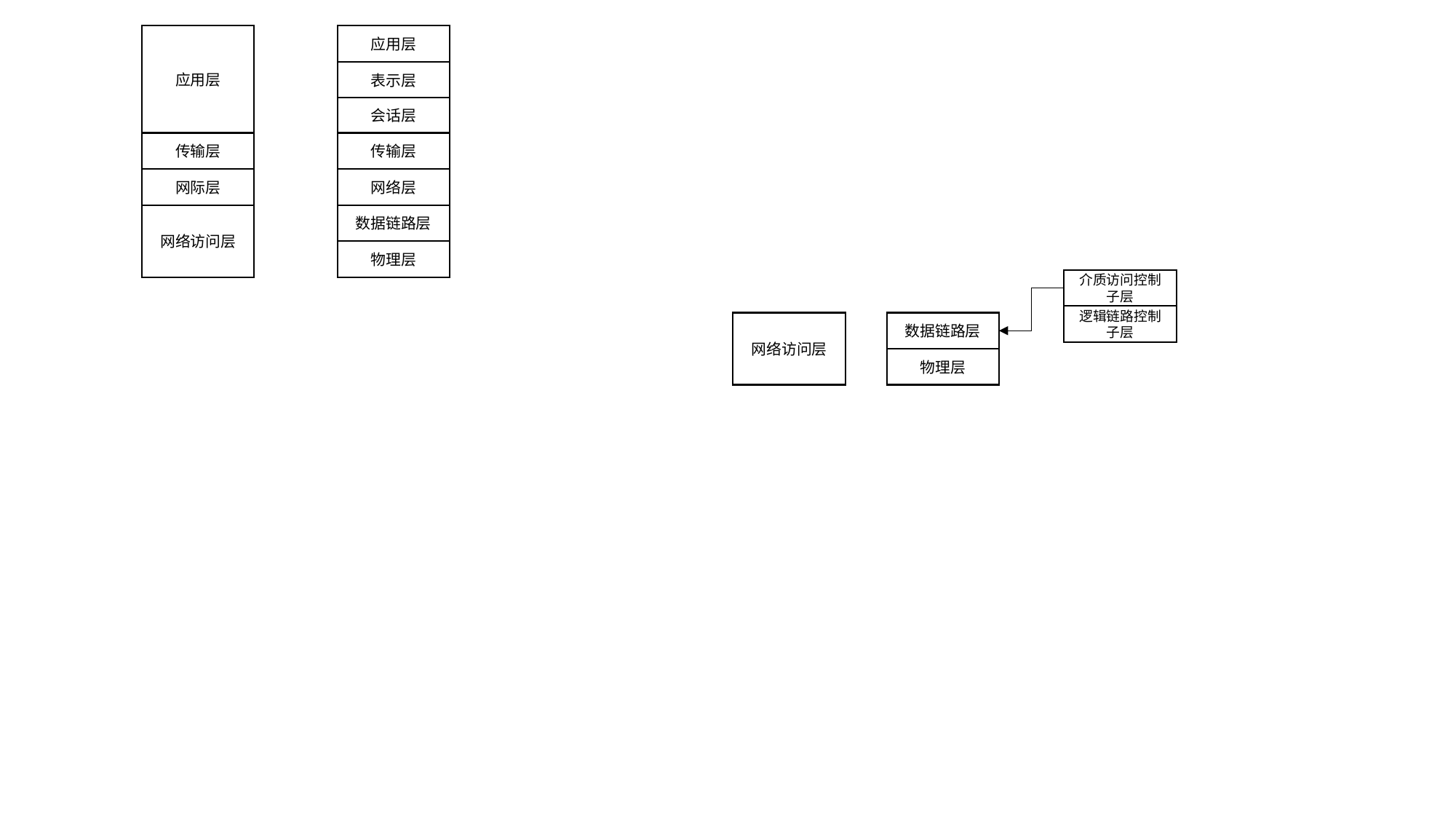

应用层
应用层
表示层
会话层
传输层
传输层
网际层
网络层
网络访问层
数据链路层
物理层
介质访问控制子层
逻辑链路控制子层
数据链路层
网络访问层
物理层